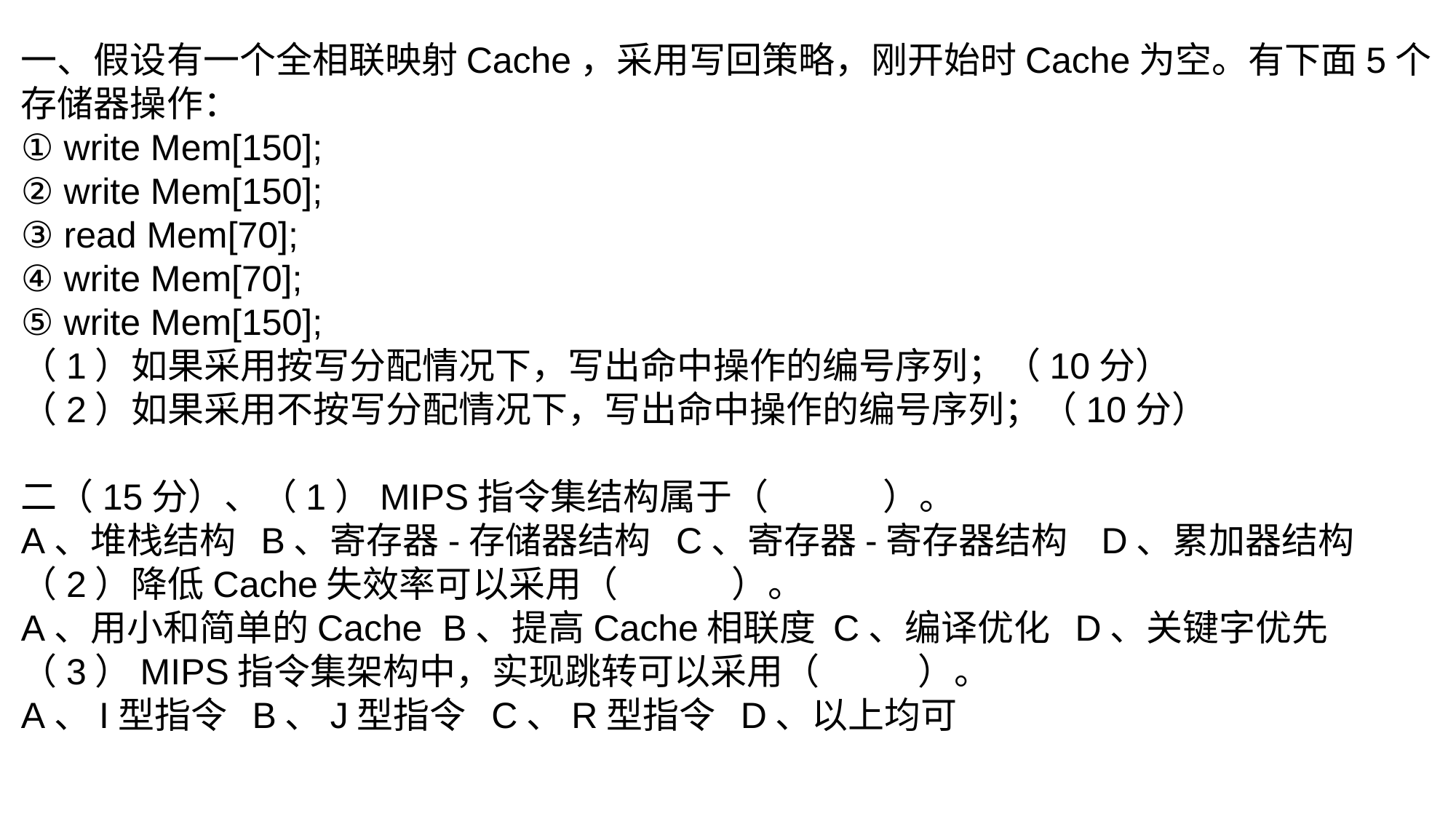

一、假设有一个全相联映射Cache，采用写回策略，刚开始时Cache为空。有下面5个存储器操作：
① write Mem[150];
② write Mem[150];
③ read Mem[70];
④ write Mem[70];
⑤ write Mem[150];
（1）如果采用按写分配情况下，写出命中操作的编号序列；（10分）
（2）如果采用不按写分配情况下，写出命中操作的编号序列；（10分）

二（15分）、（1）MIPS指令集结构属于（              ）。
A、堆栈结构  B、寄存器-存储器结构  C、寄存器-寄存器结构   D、累加器结构
（2）降低Cache失效率可以采用（              ）。
A、用小和简单的Cache  B、提高Cache相联度 C、编译优化  D、关键字优先
（3）MIPS指令集架构中，实现跳转可以采用（            ）。
A、I型指令  B、J型指令  C、R型指令  D、以上均可